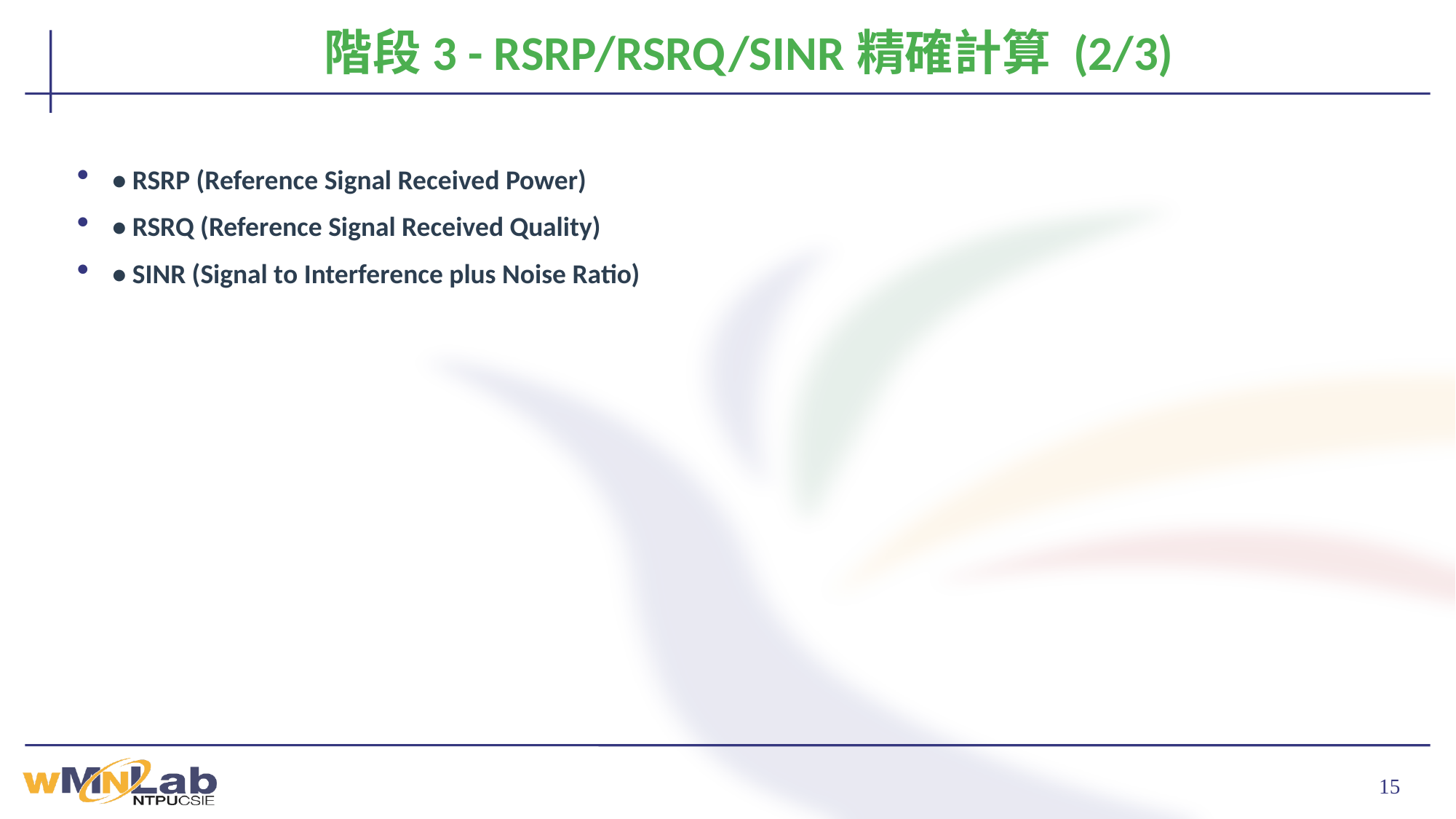

# 階段3 - RSRP/RSRQ/SINR精確計算 (2/3)

• RSRP (Reference Signal Received Power)
• RSRQ (Reference Signal Received Quality)
• SINR (Signal to Interference plus Noise Ratio)